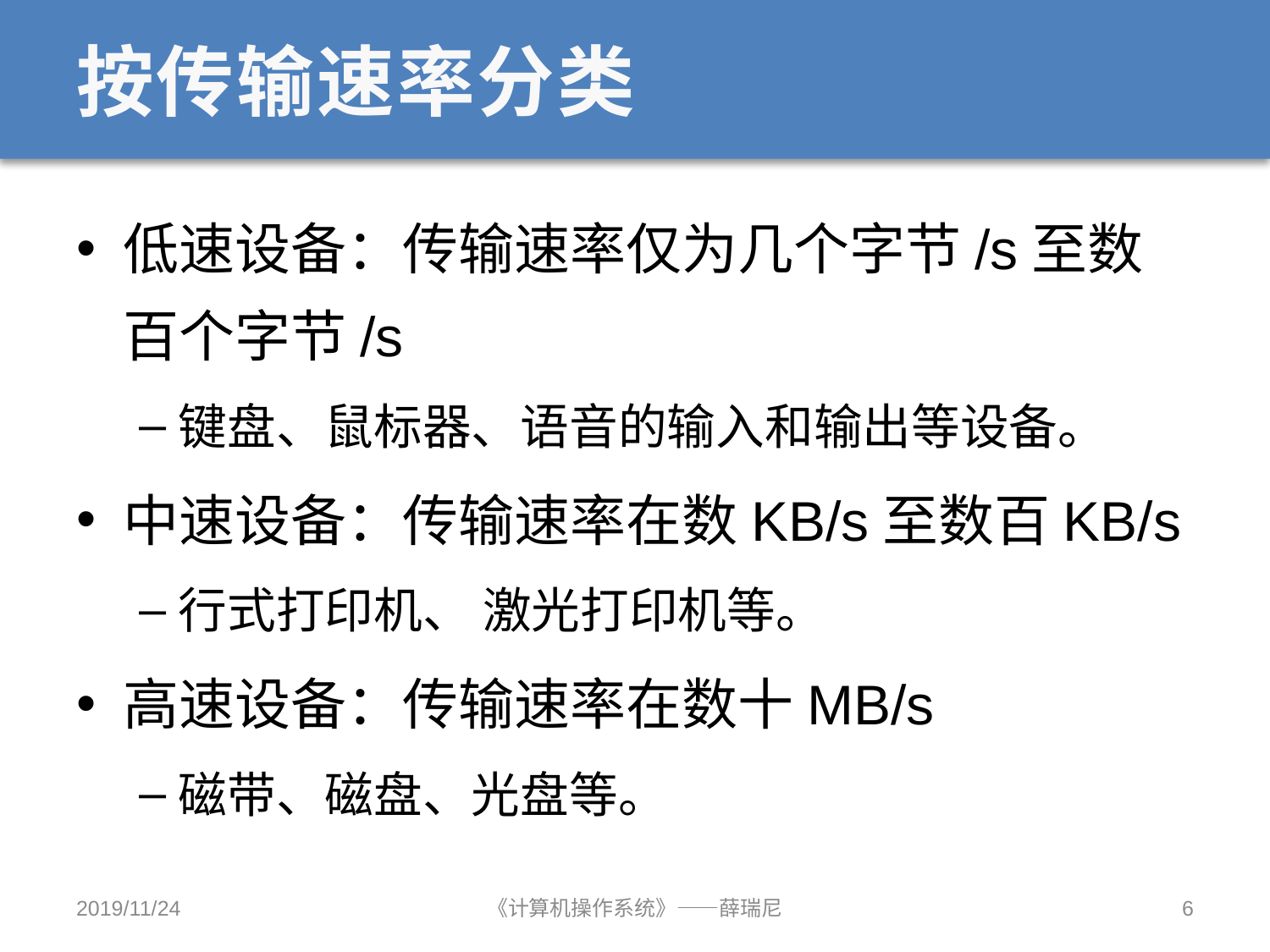

# 按传输速率分类
低速设备：传输速率仅为几个字节/s至数百个字节/s
键盘、鼠标器、语音的输入和输出等设备。
中速设备：传输速率在数KB/s至数百KB/s
行式打印机、 激光打印机等。
高速设备：传输速率在数十MB/s
磁带、磁盘、光盘等。
2019/11/24
《计算机操作系统》——薛瑞尼
6